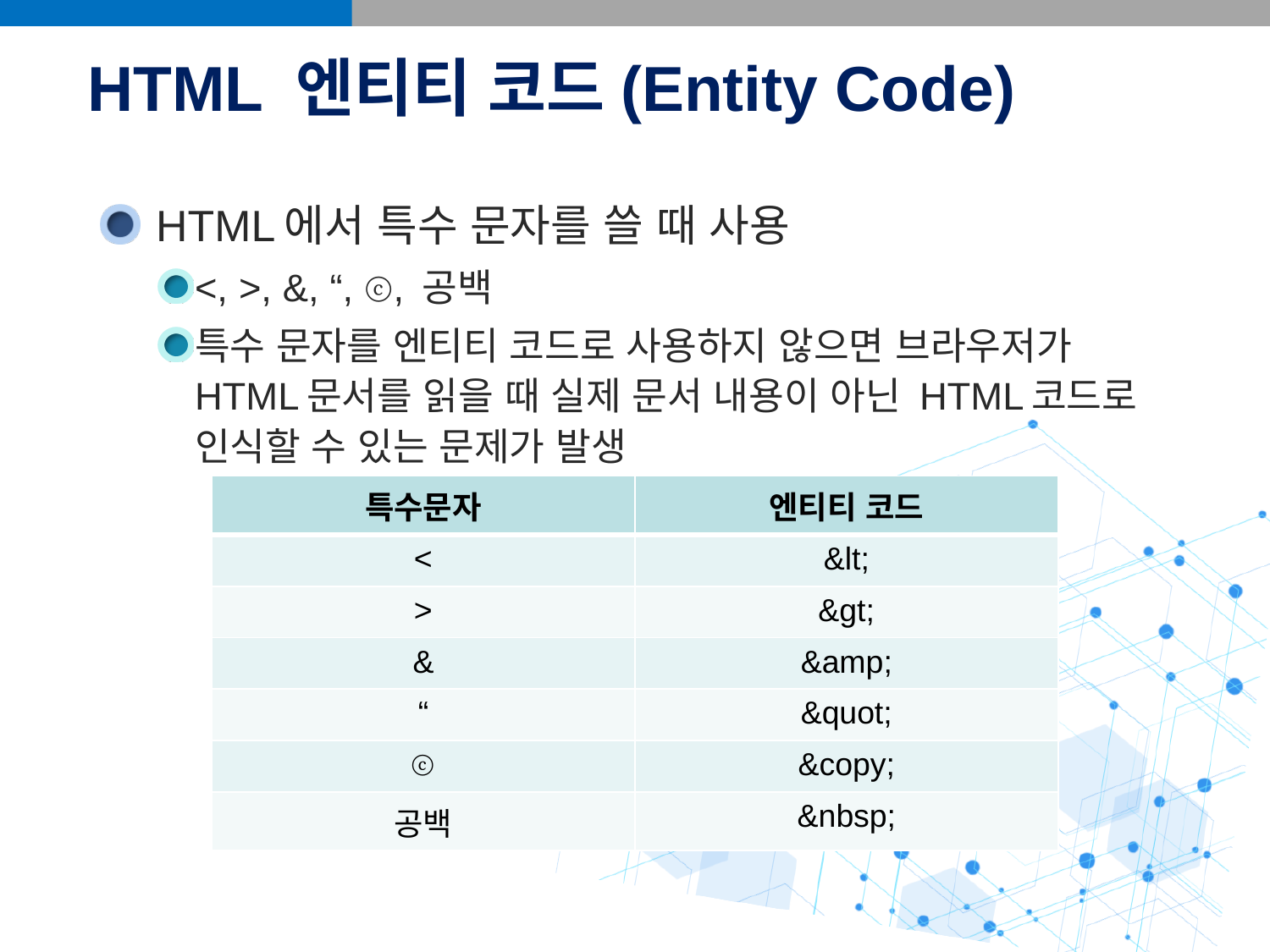

# HTML 엔티티 코드(Entity Code)
 HTML에서 특수 문자를 쓸 때 사용
<, >, &, “, ⓒ, 공백
특수 문자를 엔티티 코드로 사용하지 않으면 브라우저가 HTML문서를 읽을 때 실제 문서 내용이 아닌 HTML코드로 인식할 수 있는 문제가 발생
| 특수문자 | 엔티티 코드 |
| --- | --- |
| < | &lt; |
| > | &gt; |
| & | &amp; |
| “ | &quot; |
| ⓒ | &copy; |
| 공백 | &nbsp; |